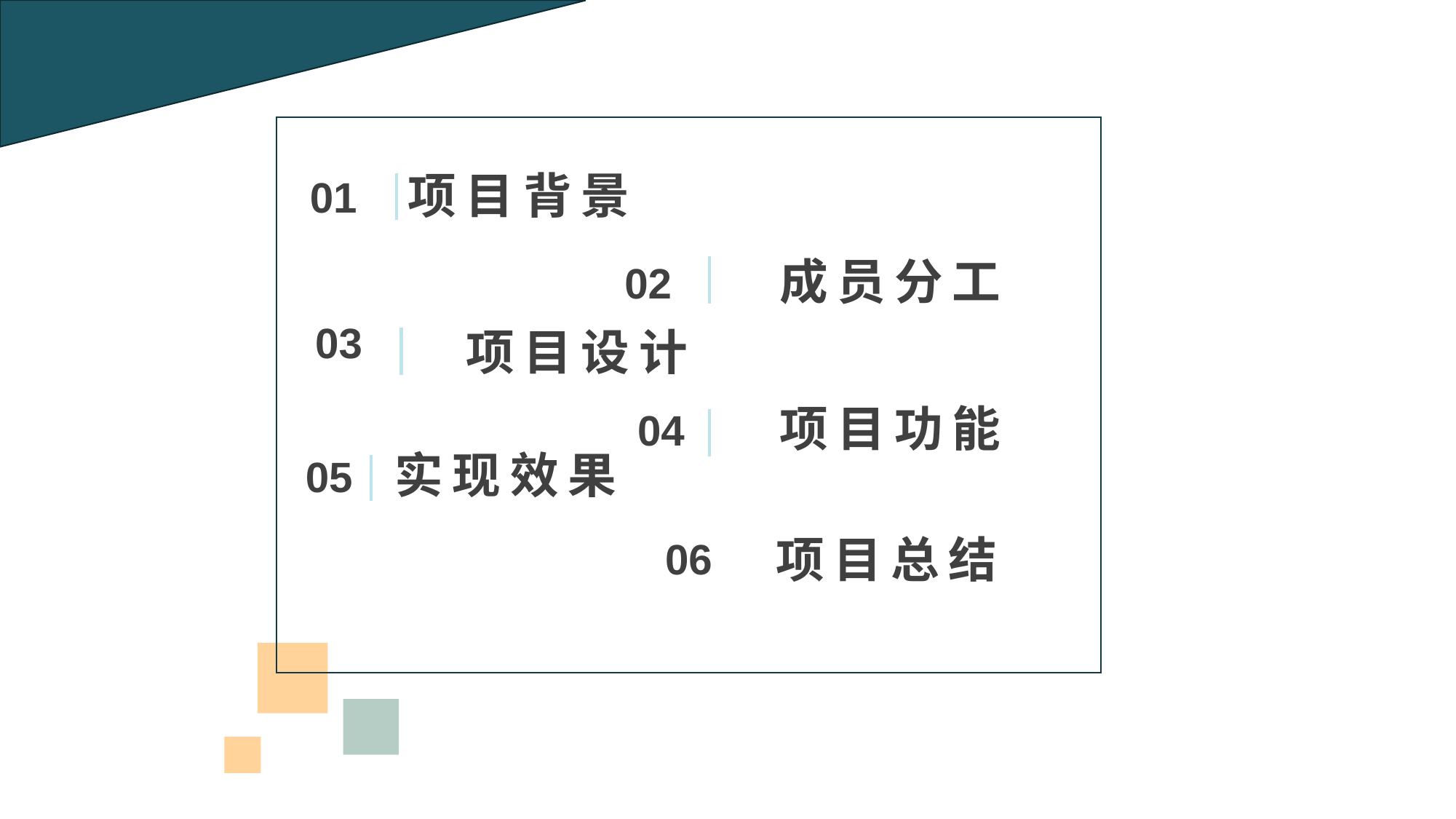

项目背景
01
  成员分工
02
03
  项目设计
  项目功能
04
  实现效果
05
  项目总结
06